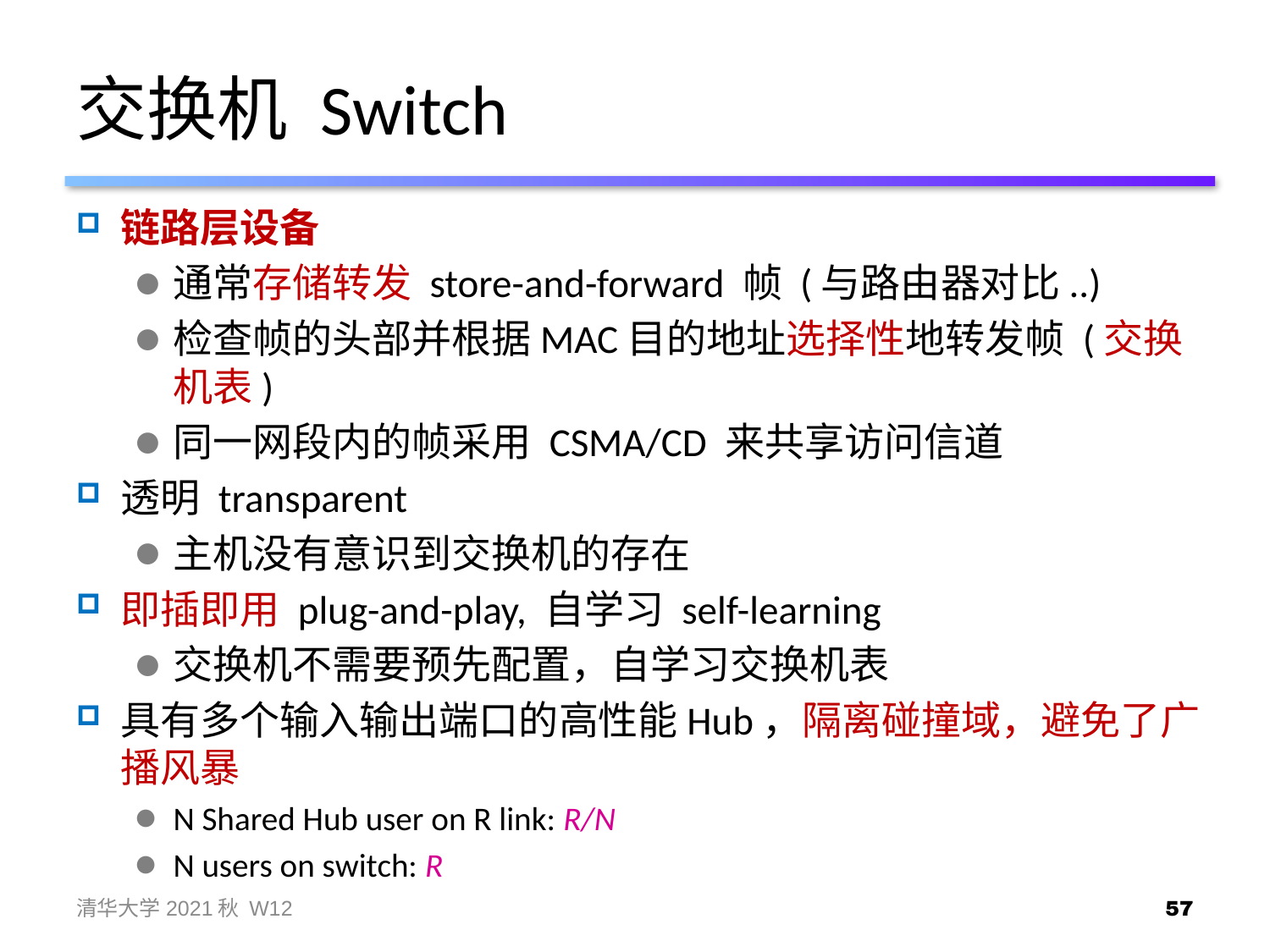

# 交换机 Switch
链路层设备
通常存储转发 store-and-forward 帧 (与路由器对比..)
检查帧的头部并根据MAC目的地址选择性地转发帧 (交换机表)
同一网段内的帧采用 CSMA/CD 来共享访问信道
透明 transparent
主机没有意识到交换机的存在
即插即用 plug-and-play, 自学习 self-learning
交换机不需要预先配置，自学习交换机表
具有多个输入输出端口的高性能Hub，隔离碰撞域，避免了广播风暴
N Shared Hub user on R link: R/N
N users on switch: R
清华大学2021秋 W12
57